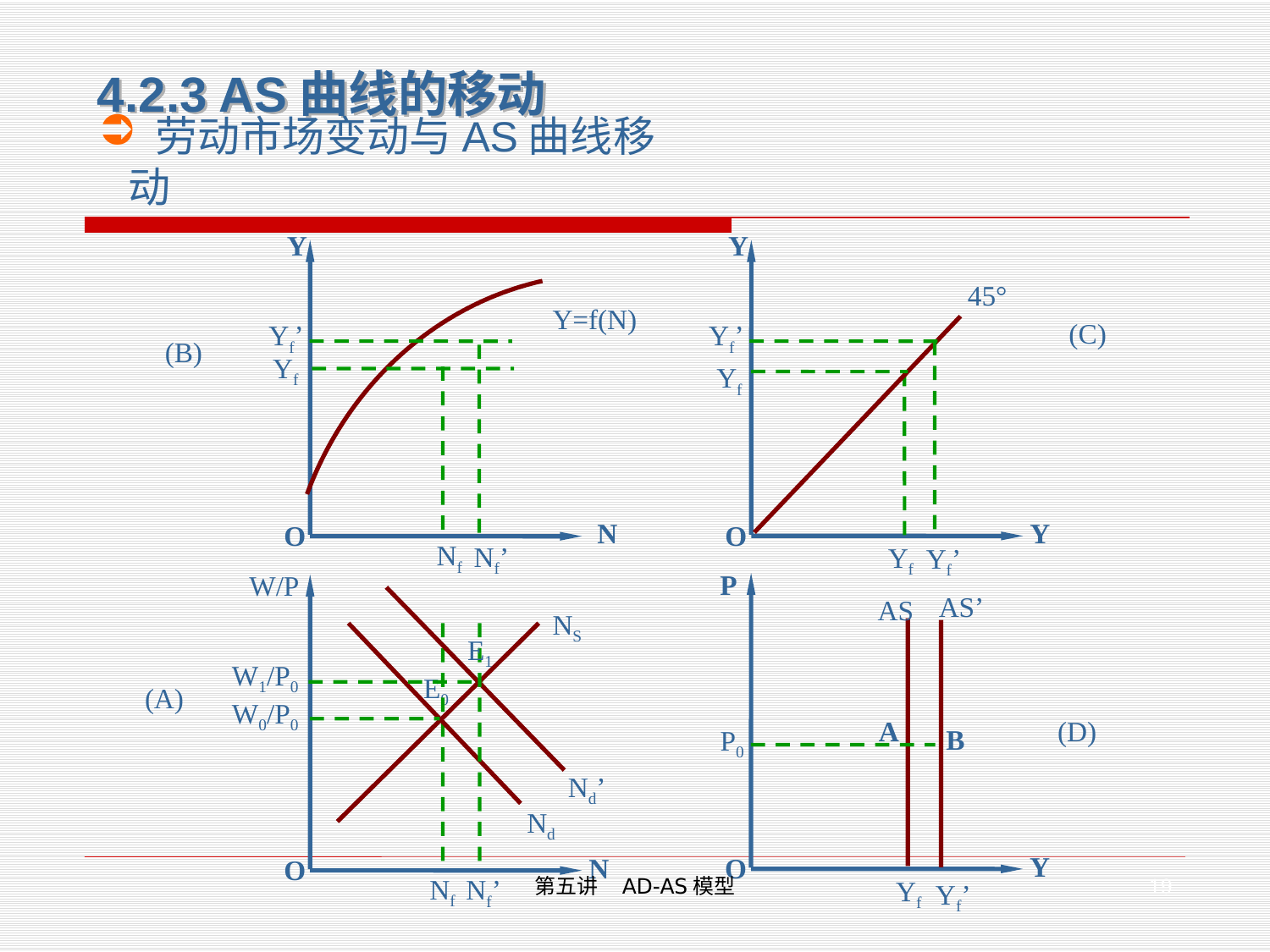

4.2.3 AS曲线的移动
 劳动市场变动与AS曲线移动
Y
Y

45°

Y=f(N)
Yf’
Yf’
(C)

(B)

Yf
Yf

N
Y
O
O

Nf
Nf’
Yf
Yf’
P
W/P

AS’
AS
NS

E1
W1/P0
E0
(A)

W0/P0
A
(D)

P0
B

Nd’
Nd
Y
N
O
O

Nf

Nf’
Yf
Yf’
19
第五讲    AD-AS模型